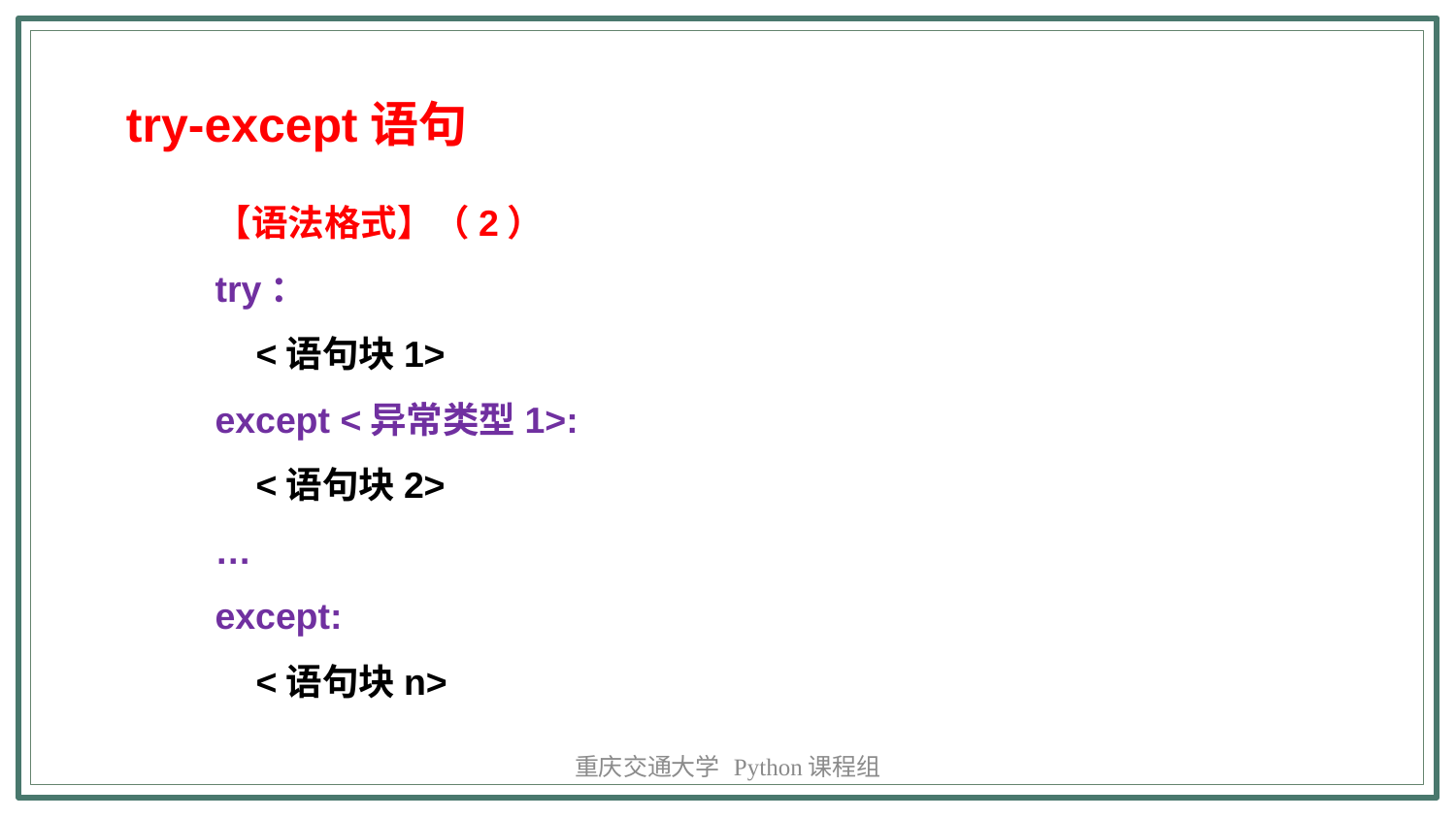

try-except语句
【语法格式】（2）
try：
    <语句块1>
except <异常类型1>:
    <语句块2>
…
except:
    <语句块n>
重庆交通大学 Python课程组